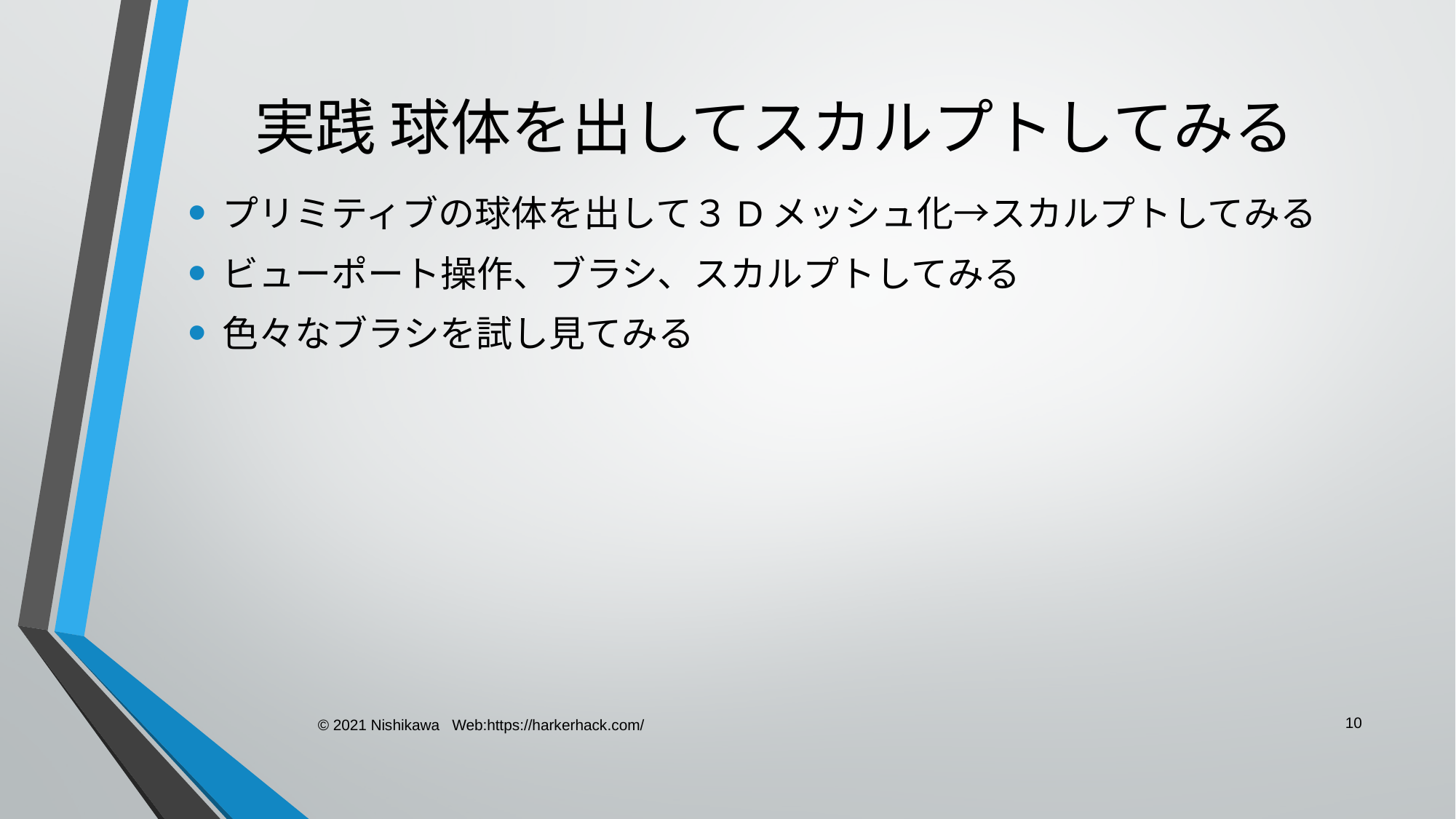

# 実践 球体を出してスカルプトしてみる
プリミティブの球体を出して３Dメッシュ化→スカルプトしてみる
ビューポート操作、ブラシ、スカルプトしてみる
色々なブラシを試し見てみる
10
© 2021 Nishikawa   Web:https://harkerhack.com/